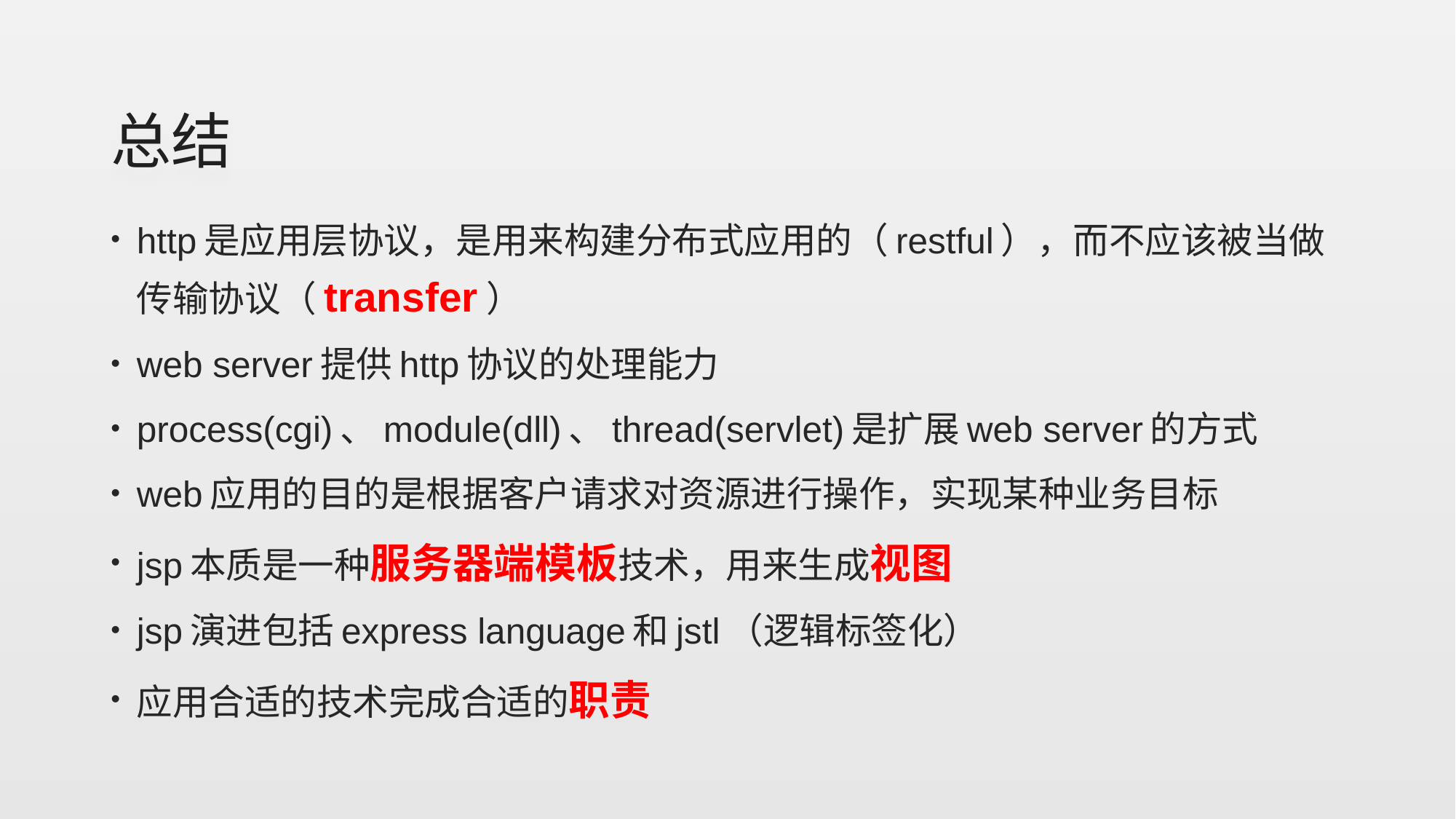

# 总结
http是应用层协议，是用来构建分布式应用的（restful），而不应该被当做传输协议（transfer）
web server提供http协议的处理能力
process(cgi)、module(dll)、thread(servlet)是扩展web server的方式
web应用的目的是根据客户请求对资源进行操作，实现某种业务目标
jsp本质是一种服务器端模板技术，用来生成视图
jsp演进包括express language和jstl（逻辑标签化）
应用合适的技术完成合适的职责